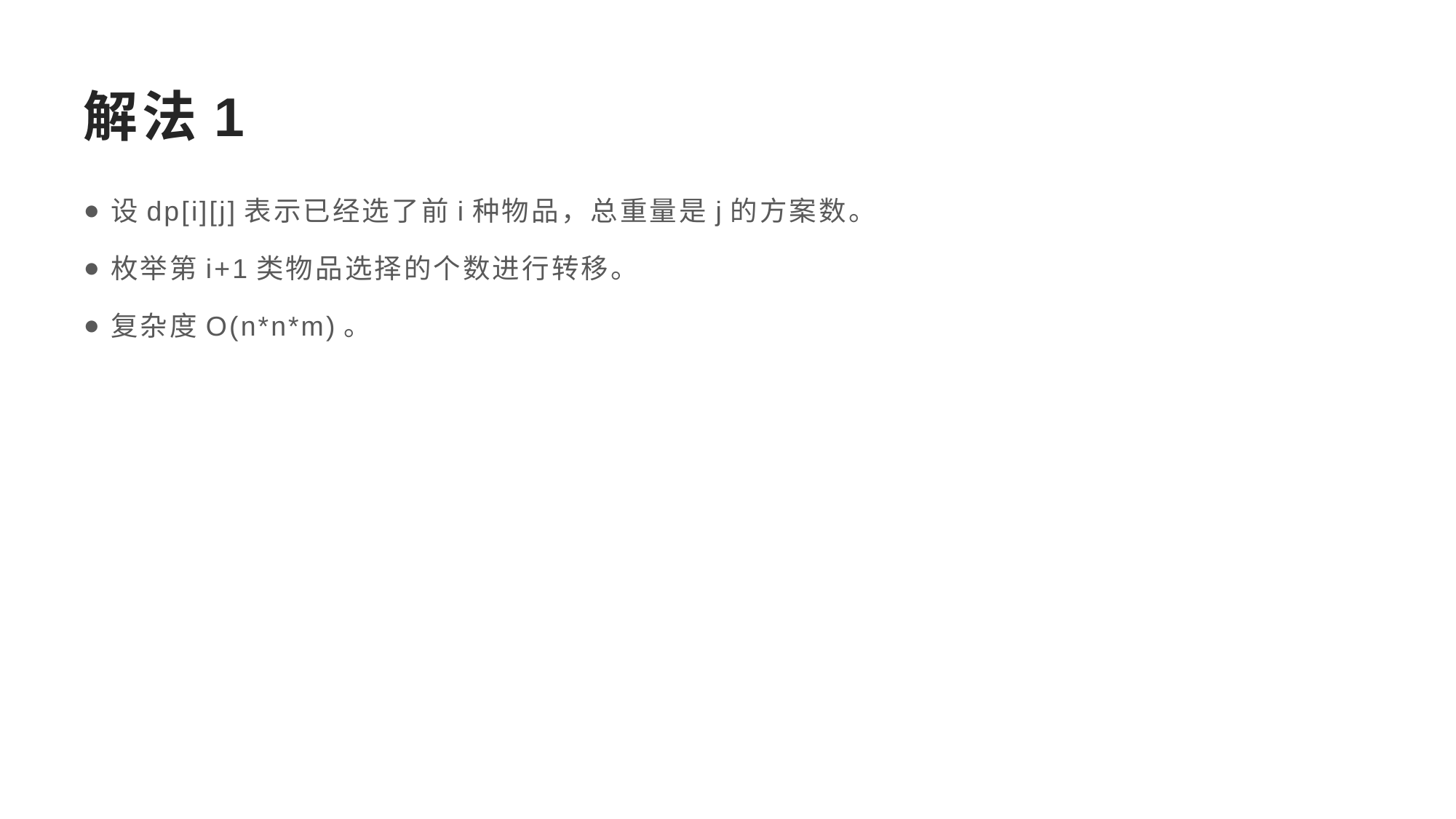

# 解法1
设dp[i][j]表示已经选了前i种物品，总重量是j的方案数。
枚举第i+1类物品选择的个数进行转移。
复杂度O(n*n*m)。